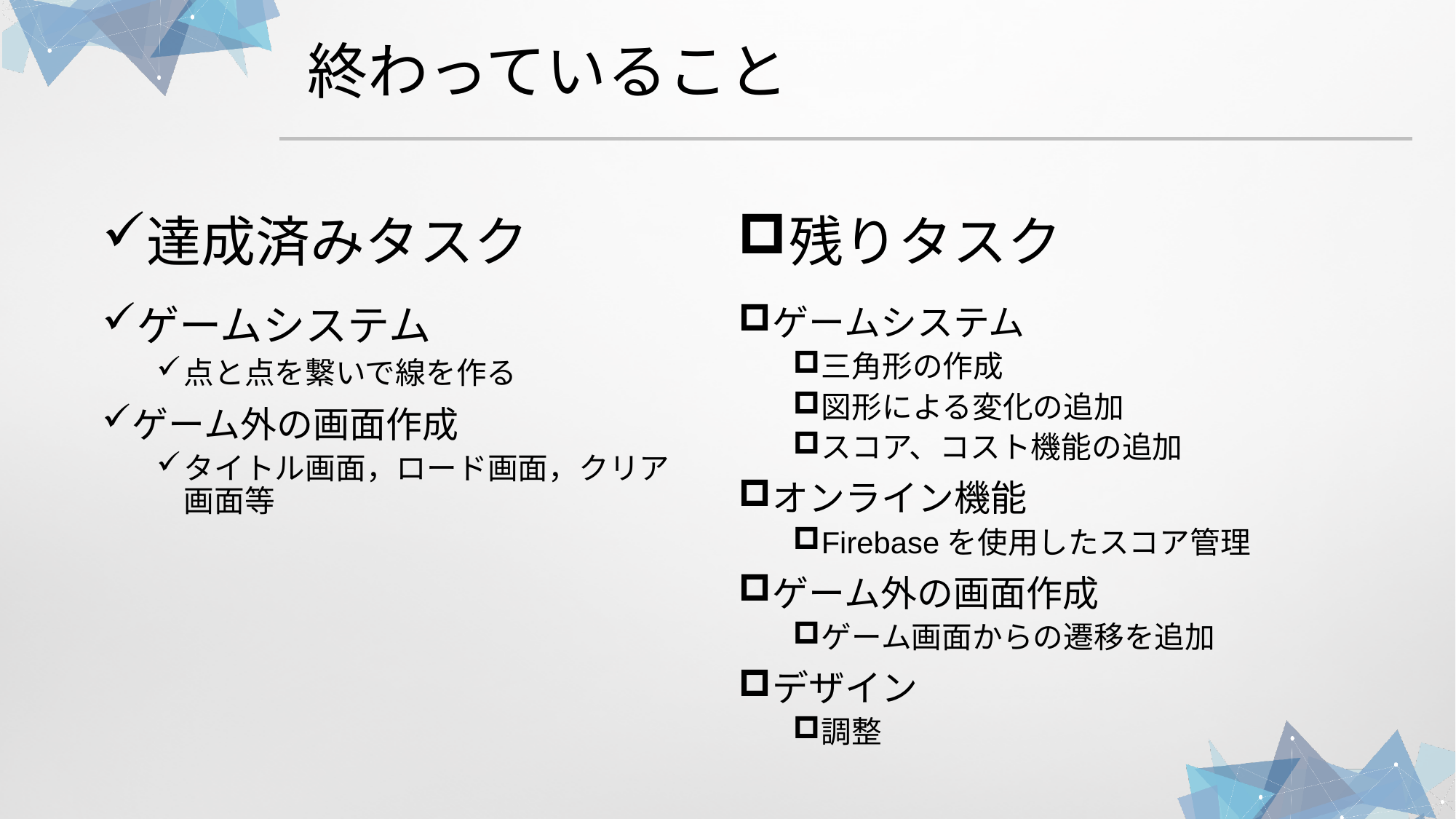

# 終わっていること
達成済みタスク
残りタスク
ゲームシステム
点と点を繋いで線を作る
ゲーム外の画面作成
タイトル画面，ロード画面，クリア画面等
ゲームシステム
三角形の作成
図形による変化の追加
スコア、コスト機能の追加
オンライン機能
Firebaseを使用したスコア管理
ゲーム外の画面作成
ゲーム画面からの遷移を追加
デザイン
調整